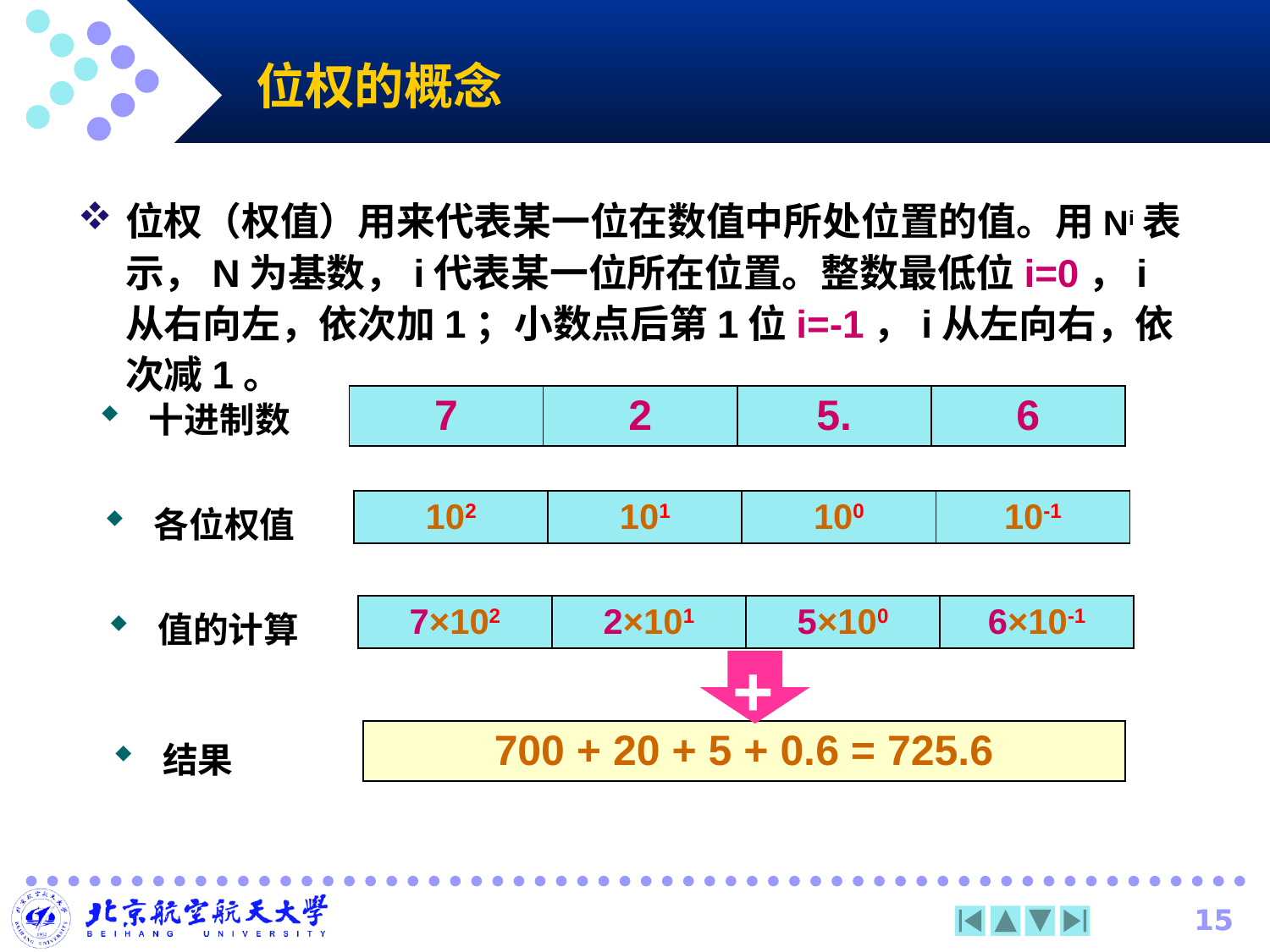

位权的概念
位权（权值）用来代表某一位在数值中所处位置的值。用Ni表示，N为基数，i代表某一位所在位置。整数最低位i=0，i从右向左，依次加1；小数点后第1位i=-1，i从左向右，依次减1。

十进制数
| 7 | 2 | 5. | 6 |
| --- | --- | --- | --- |

各位权值
| 102 | 101 | 100 | 10-1 |
| --- | --- | --- | --- |

值的计算
| 7×102 | 2×101 | 5×100 | 6×10-1 |
| --- | --- | --- | --- |
+

结果
| 700 + 20 + 5 + 0.6 = 725.6 |
| --- |
15
15